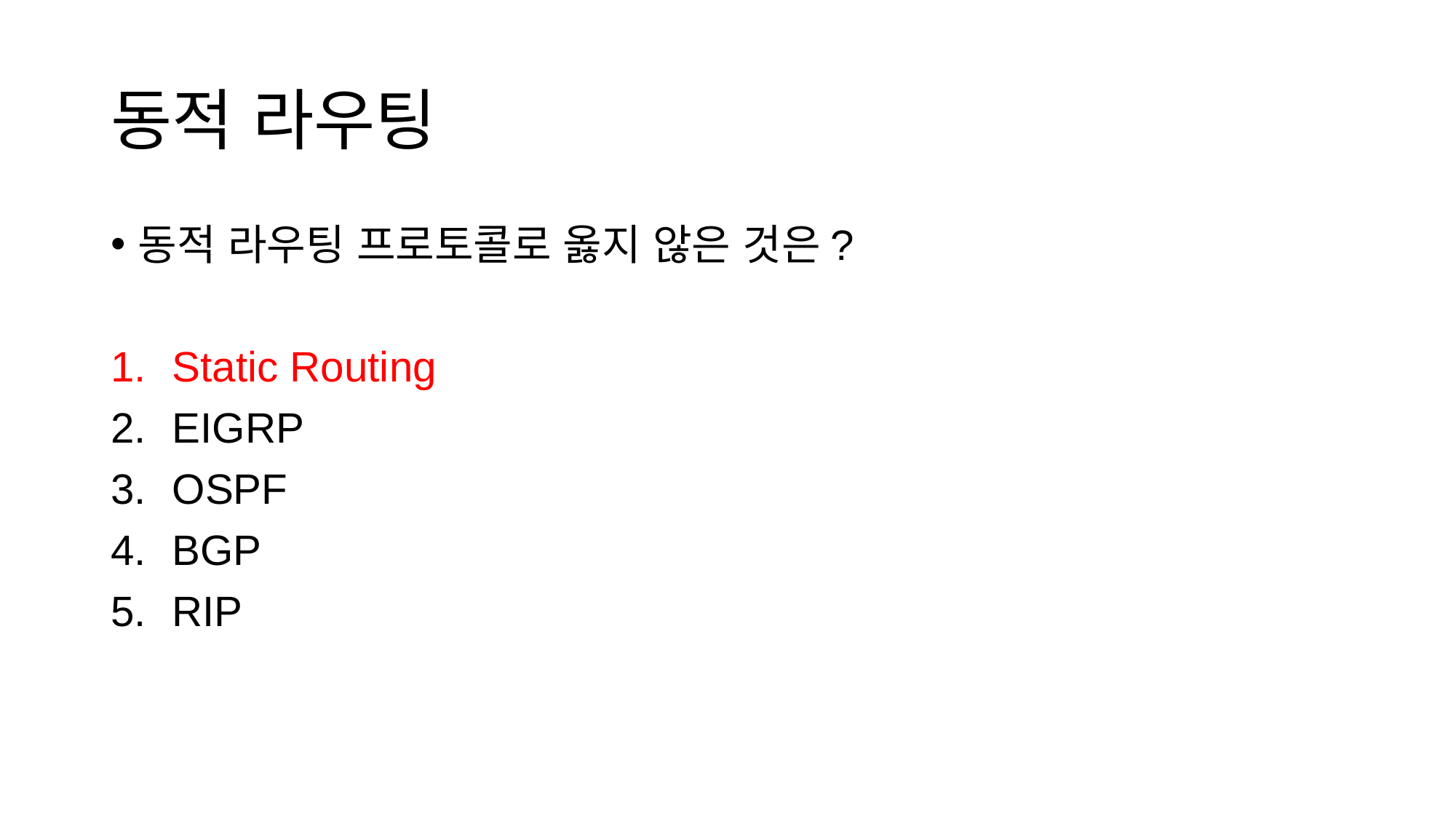

# 동적 라우팅
동적 라우팅 프로토콜로 옳지 않은 것은?

Static Routing
EIGRP
OSPF
BGP
RIP